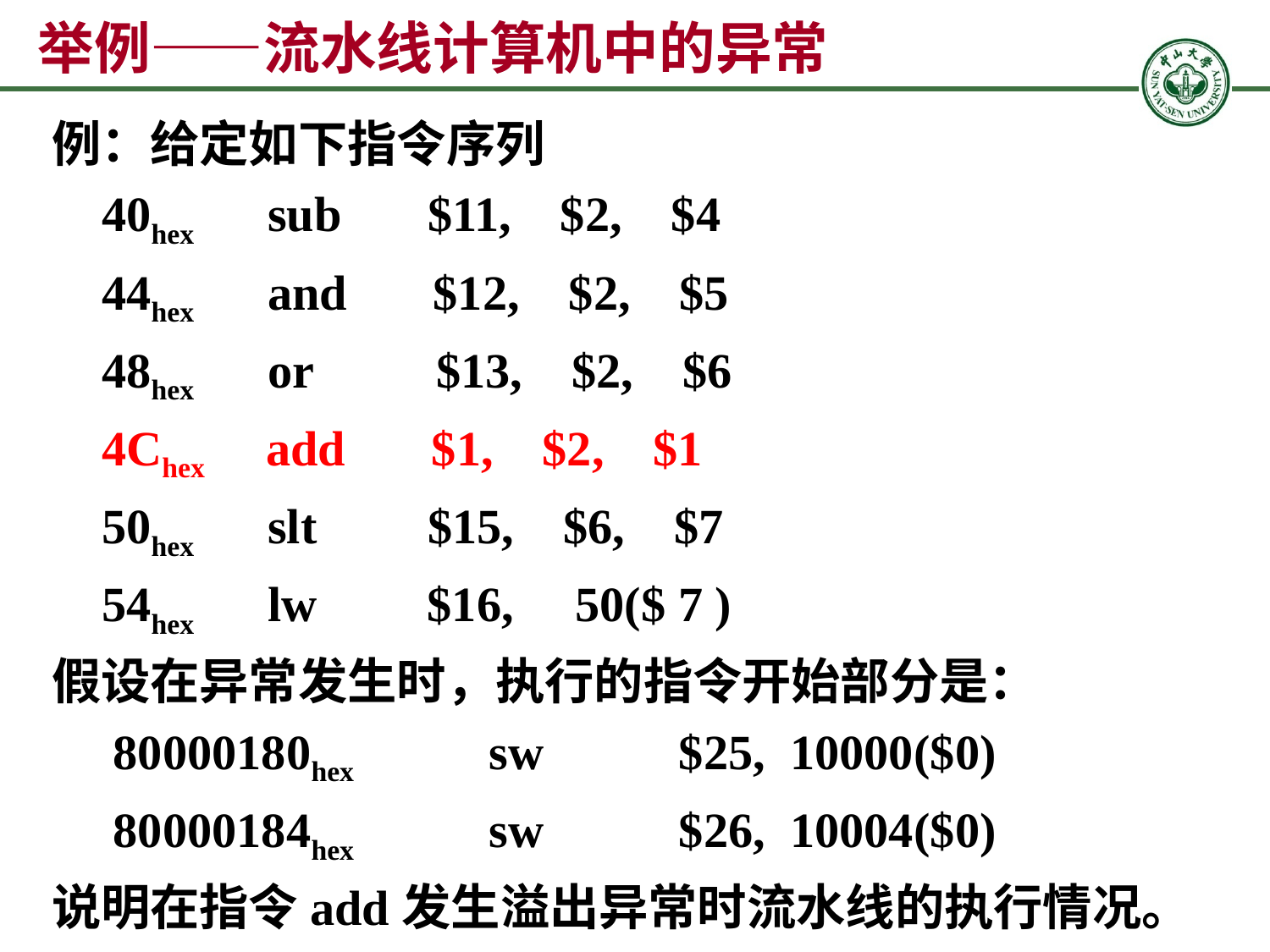

# 举例——流水线计算机中的异常
例：给定如下指令序列
40hex      sub       $11,    $2,    $4
44hex      and       $12,    $2,    $5
48hex      or          $13,    $2,    $6
4Chex     add       $1,    $2,    $1
50hex      slt         $15,    $6,    $7
54hex      lw         $16,     50($ 7 )
假设在异常发生时，执行的指令开始部分是：
     80000180hex           sw           $25,  10000($0)
     80000184hex           sw           $26,  10004($0)
说明在指令add发生溢出异常时流水线的执行情况。